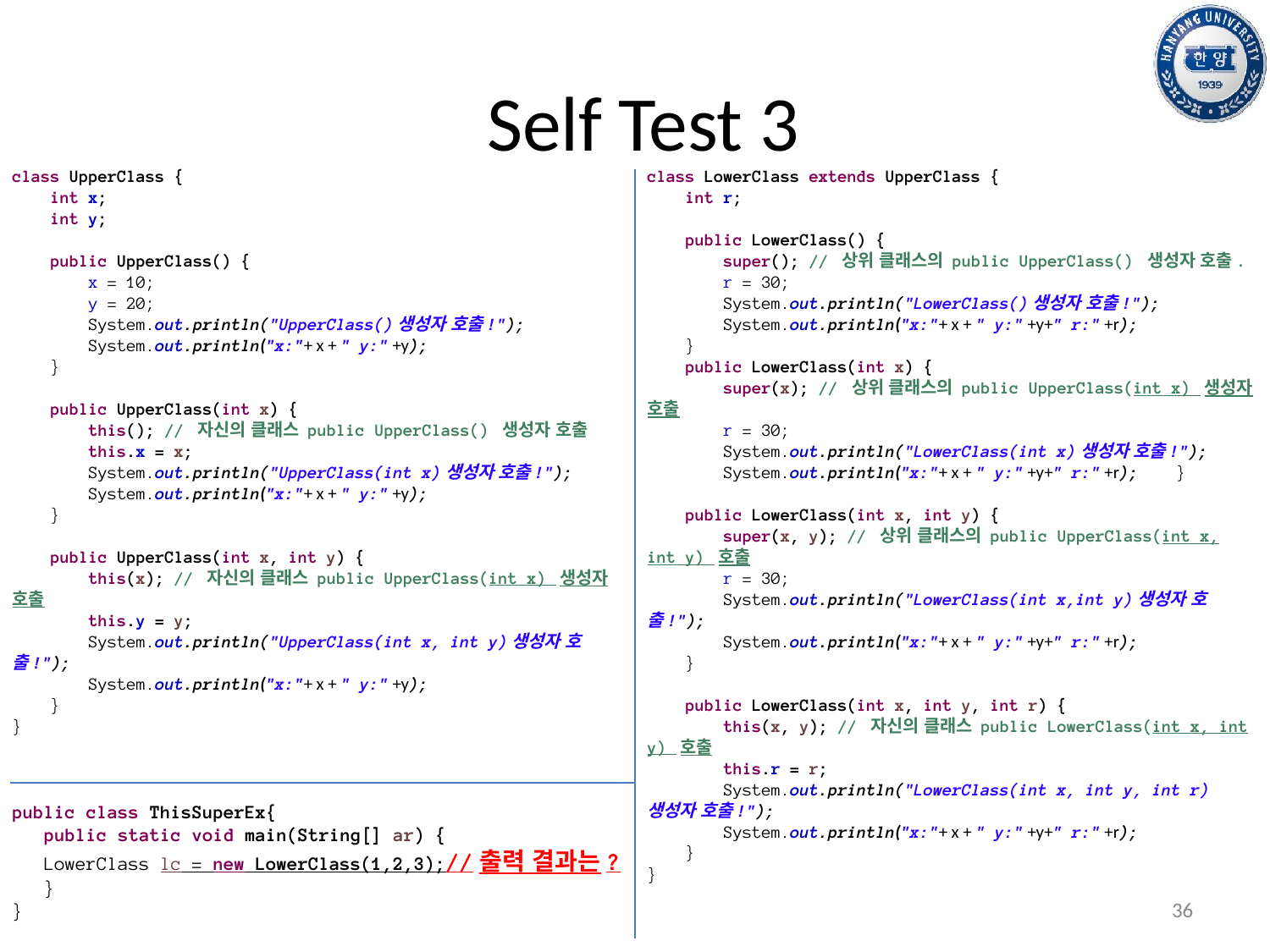

# Self Test 3
class UpperClass {
    int x;
    int y;

    public UpperClass() {
        x = 10;
        y = 20;
        System.out.println("UpperClass()생성자 호출!");
        System.out.println("x:"+ x + " y:" +y);
    }

    public UpperClass(int x) {
        this(); // 자신의 클래스 public UpperClass() 생성자 호출
        this.x = x;
        System.out.println("UpperClass(int x)생성자 호출!");
        System.out.println("x:"+ x + " y:" +y);
    }

    public UpperClass(int x, int y) {
        this(x); // 자신의 클래스 public UpperClass(int x) 생성자 호출
        this.y = y;
        System.out.println("UpperClass(int x, int y)생성자 호출!");
        System.out.println("x:"+ x + " y:" +y);
    }
}

class LowerClass extends UpperClass {
    int r;

    public LowerClass() {
        super(); // 상위 클래스의 public UpperClass() 생성자 호출.
        r = 30;
        System.out.println("LowerClass()생성자 호출!");
        System.out.println("x:"+ x + " y:" +y+" r:" +r);
    }
    public LowerClass(int x) {
        super(x); // 상위 클래스의 public UpperClass(int x) 생성자 호출
        r = 30;
        System.out.println("LowerClass(int x)생성자 호출!");
        System.out.println("x:"+ x + " y:" +y+" r:" +r);    }

    public LowerClass(int x, int y) {
        super(x, y); // 상위 클래스의 public UpperClass(int x, int y) 호출
        r = 30;
        System.out.println("LowerClass(int x,int y)생성자 호출!");
        System.out.println("x:"+ x + " y:" +y+" r:" +r);
    }

    public LowerClass(int x, int y, int r) {
        this(x, y); // 자신의 클래스 public LowerClass(int x, int y) 호출
        this.r = r;
        System.out.println("LowerClass(int x, int y, int r)생성자 호출!");
        System.out.println("x:"+ x + " y:" +y+" r:" +r);
    }
}

public class ThisSuperEx{
   public static void main(String[] ar) {
   LowerClass lc = new LowerClass(1,2,3);//출력 결과는?
   }
}

36